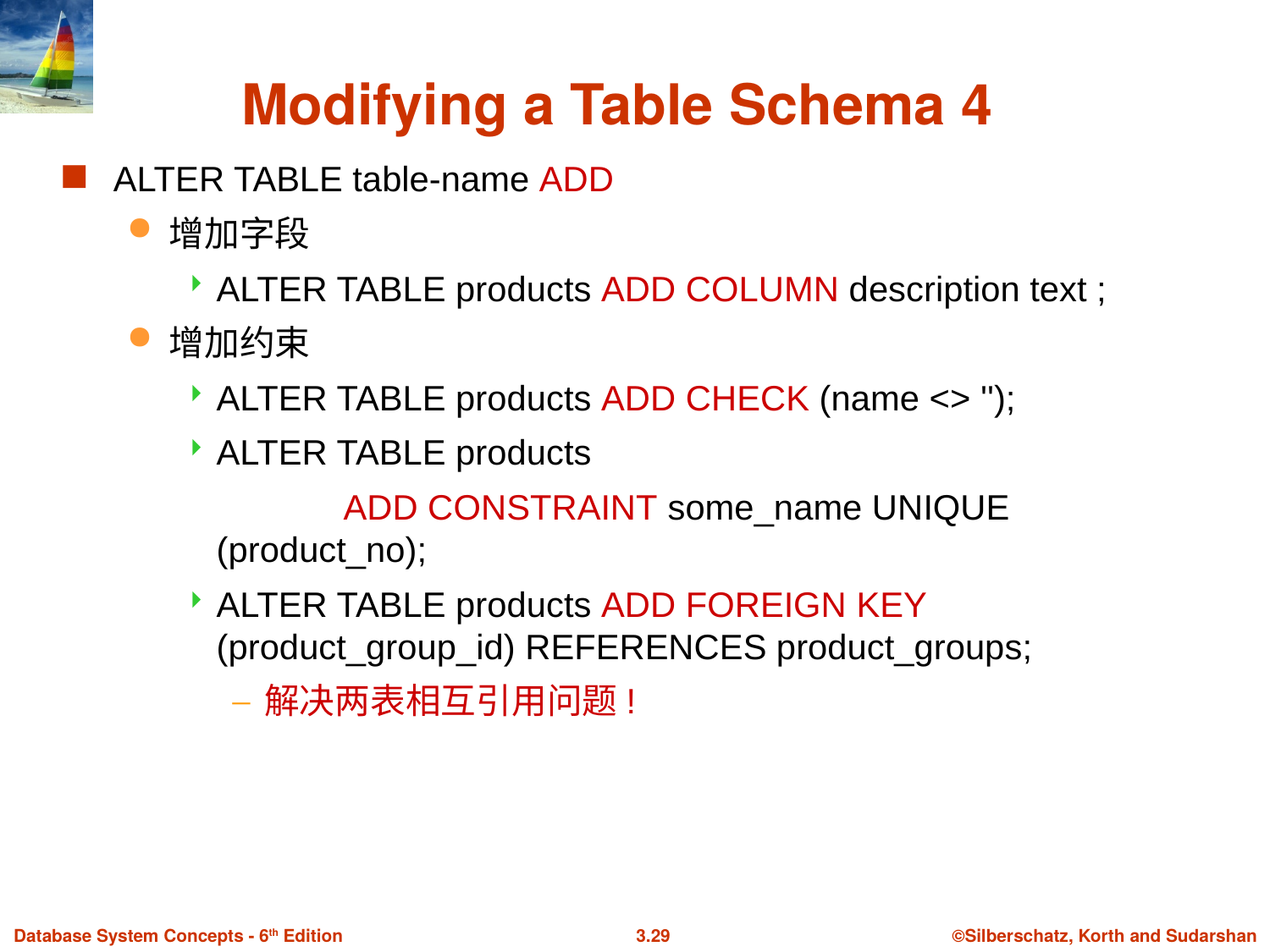

# Modifying a Table Schema 4
ALTER TABLE table-name ADD
增加字段
ALTER TABLE products ADD COLUMN description text ;
增加约束
ALTER TABLE products ADD CHECK (name <> '');
ALTER TABLE products
		ADD CONSTRAINT some_name UNIQUE (product_no);
ALTER TABLE products ADD FOREIGN KEY 	(product_group_id) REFERENCES product_groups;
解决两表相互引用问题!